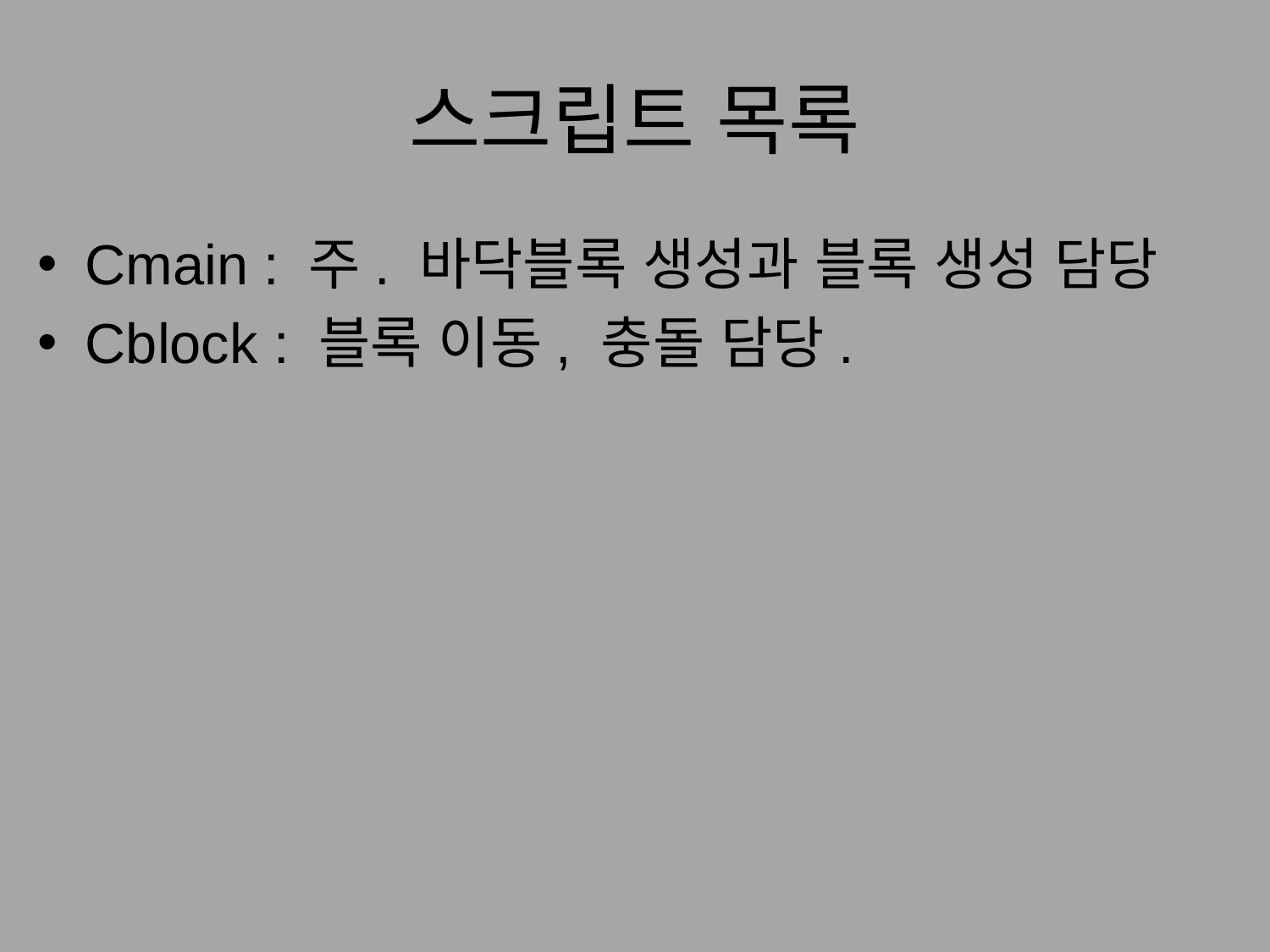

# 스크립트 목록
Cmain : 주. 바닥블록 생성과 블록 생성 담당
Cblock : 블록 이동, 충돌 담당.